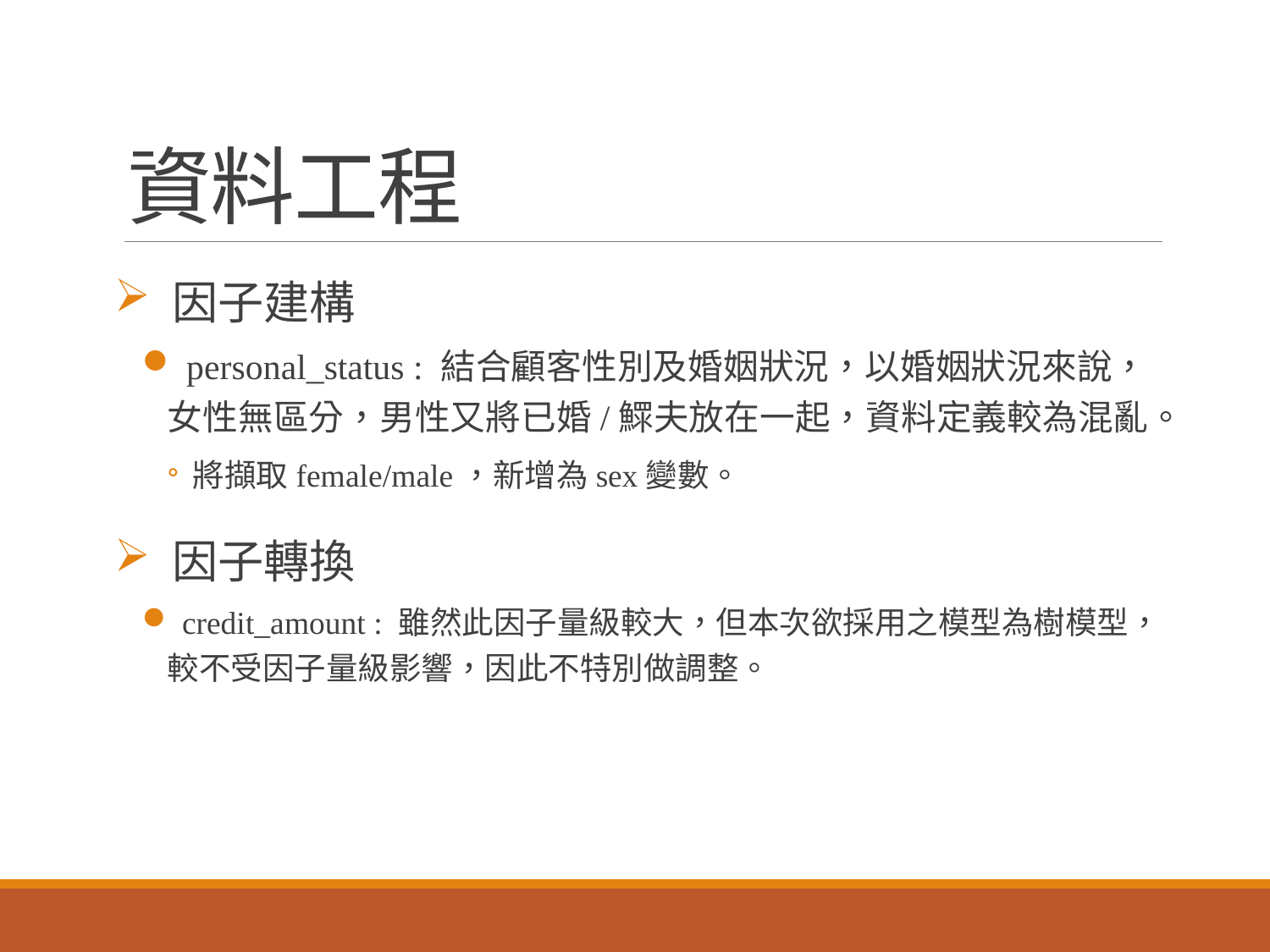

# 資料工程
 因子建構
 personal_status : 結合顧客性別及婚姻狀況，以婚姻狀況來說，女性無區分，男性又將已婚/鰥夫放在一起，資料定義較為混亂。
將擷取female/male，新增為sex變數。
 因子轉換
 credit_amount : 雖然此因子量級較大，但本次欲採用之模型為樹模型，較不受因子量級影響，因此不特別做調整。